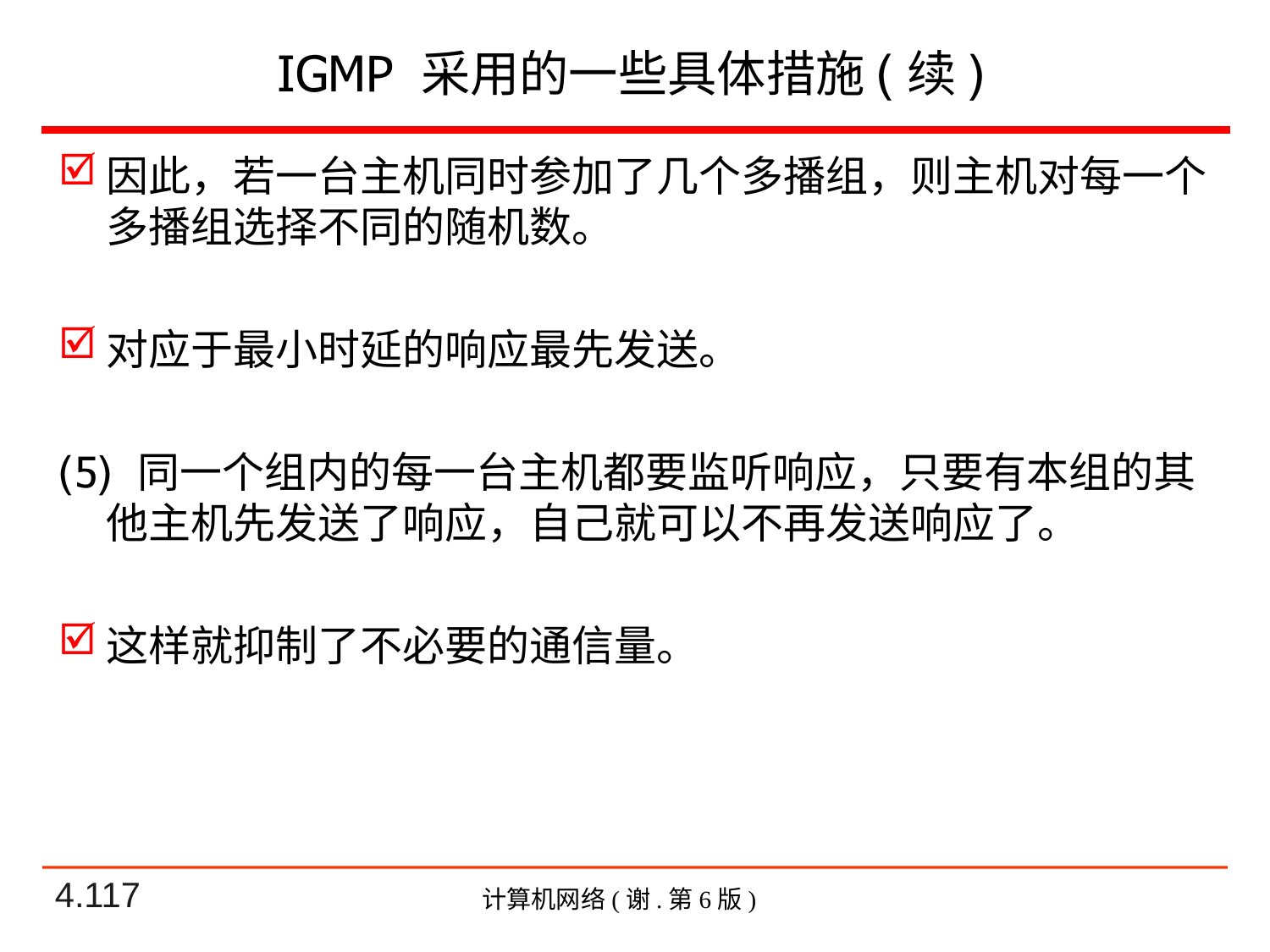

# IGMP 采用的一些具体措施(续)
因此，若一台主机同时参加了几个多播组，则主机对每一个多播组选择不同的随机数。

对应于最小时延的响应最先发送。

(5) 同一个组内的每一台主机都要监听响应，只要有本组的其他主机先发送了响应，自己就可以不再发送响应了。

这样就抑制了不必要的通信量。